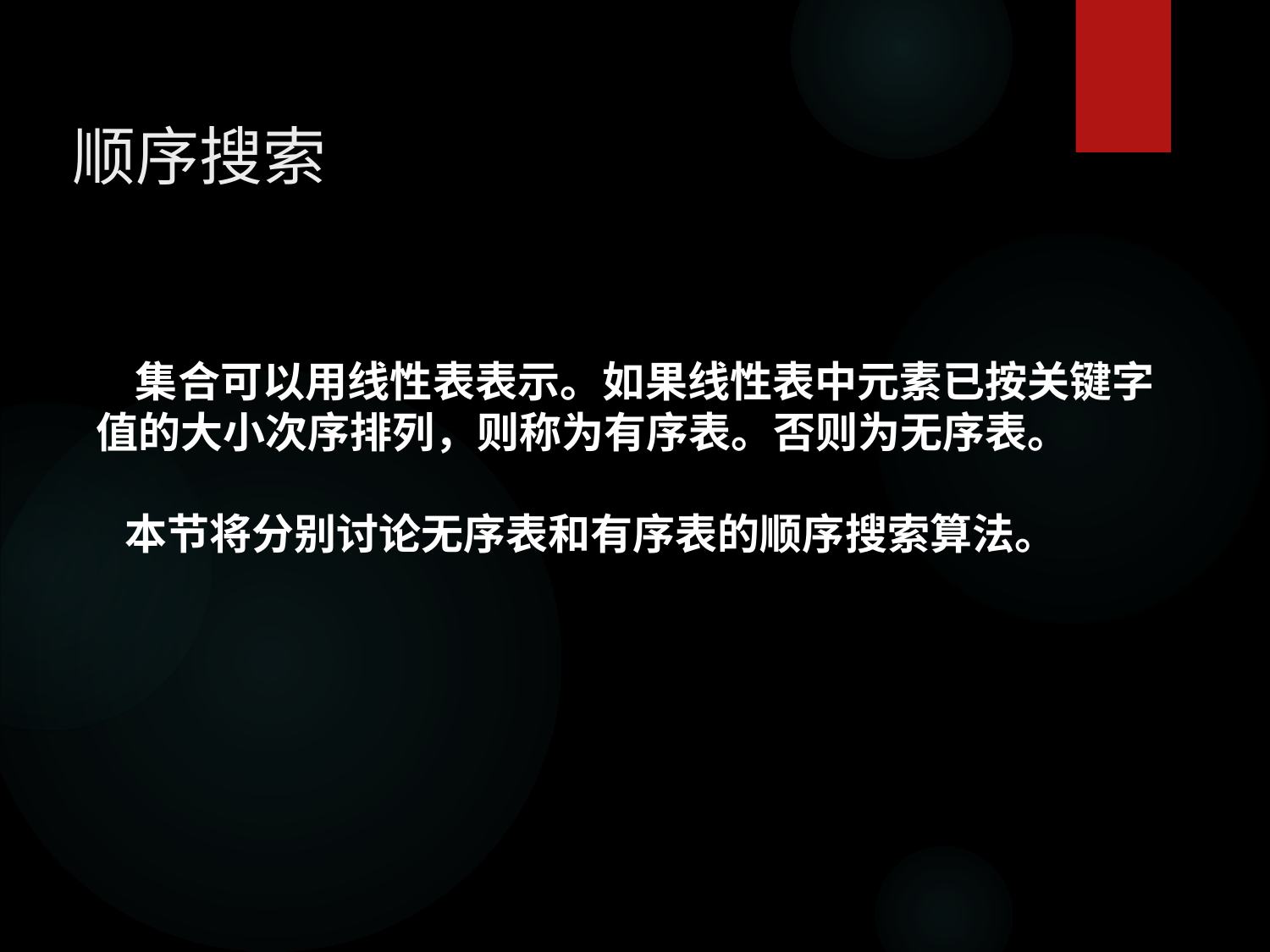

顺序搜索
   集合可以用线性表表示。如果线性表中元素已按关键字值的大小次序排列，则称为有序表。否则为无序表。

  本节将分别讨论无序表和有序表的顺序搜索算法。